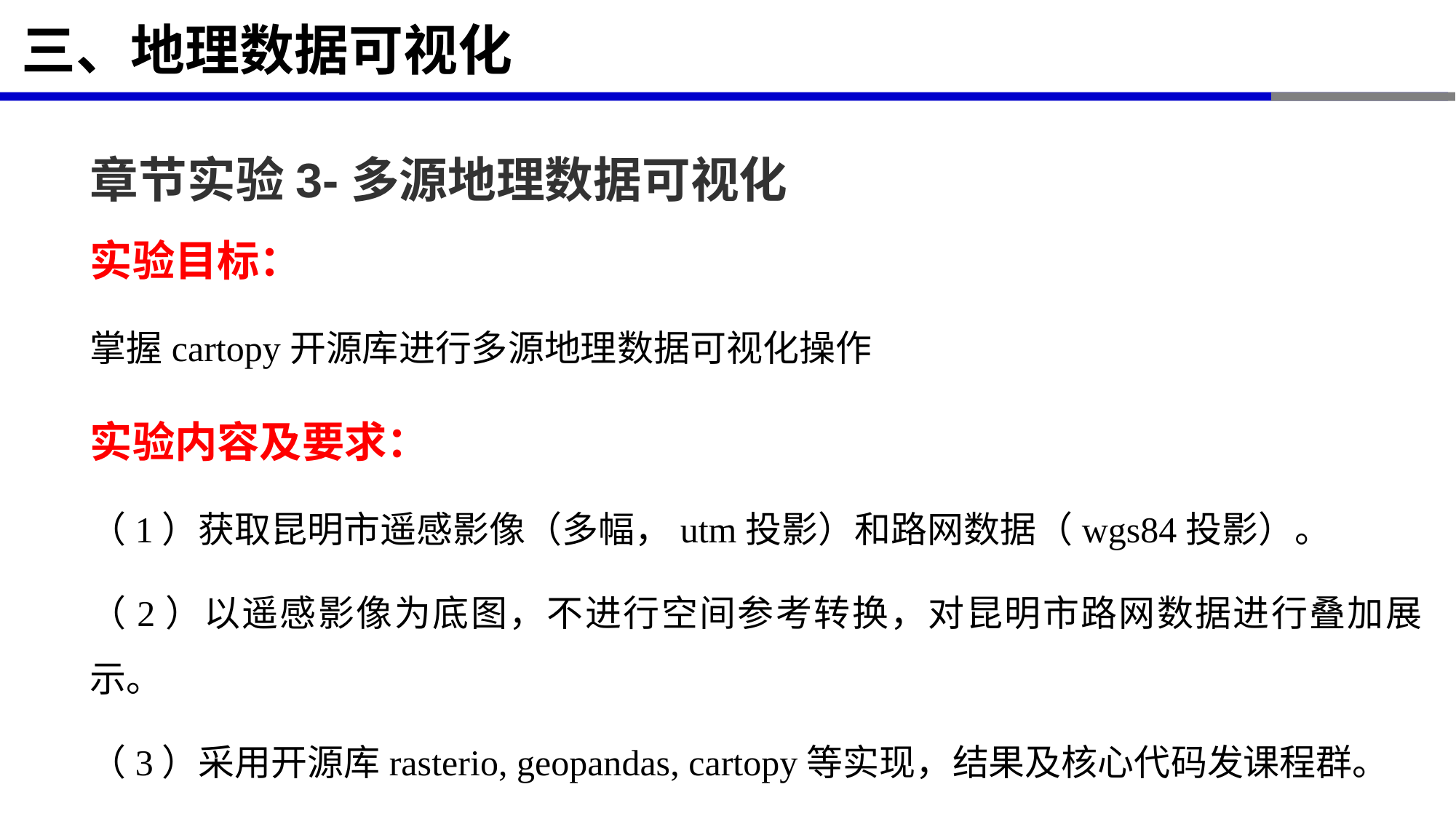

# 三、地理数据可视化
章节实验3-多源地理数据可视化
实验目标：
掌握cartopy开源库进行多源地理数据可视化操作
实验内容及要求：
（1）获取昆明市遥感影像（多幅，utm投影）和路网数据（wgs84投影）。
（2）以遥感影像为底图，不进行空间参考转换，对昆明市路网数据进行叠加展示。
（3）采用开源库rasterio, geopandas, cartopy等实现，结果及核心代码发课程群。